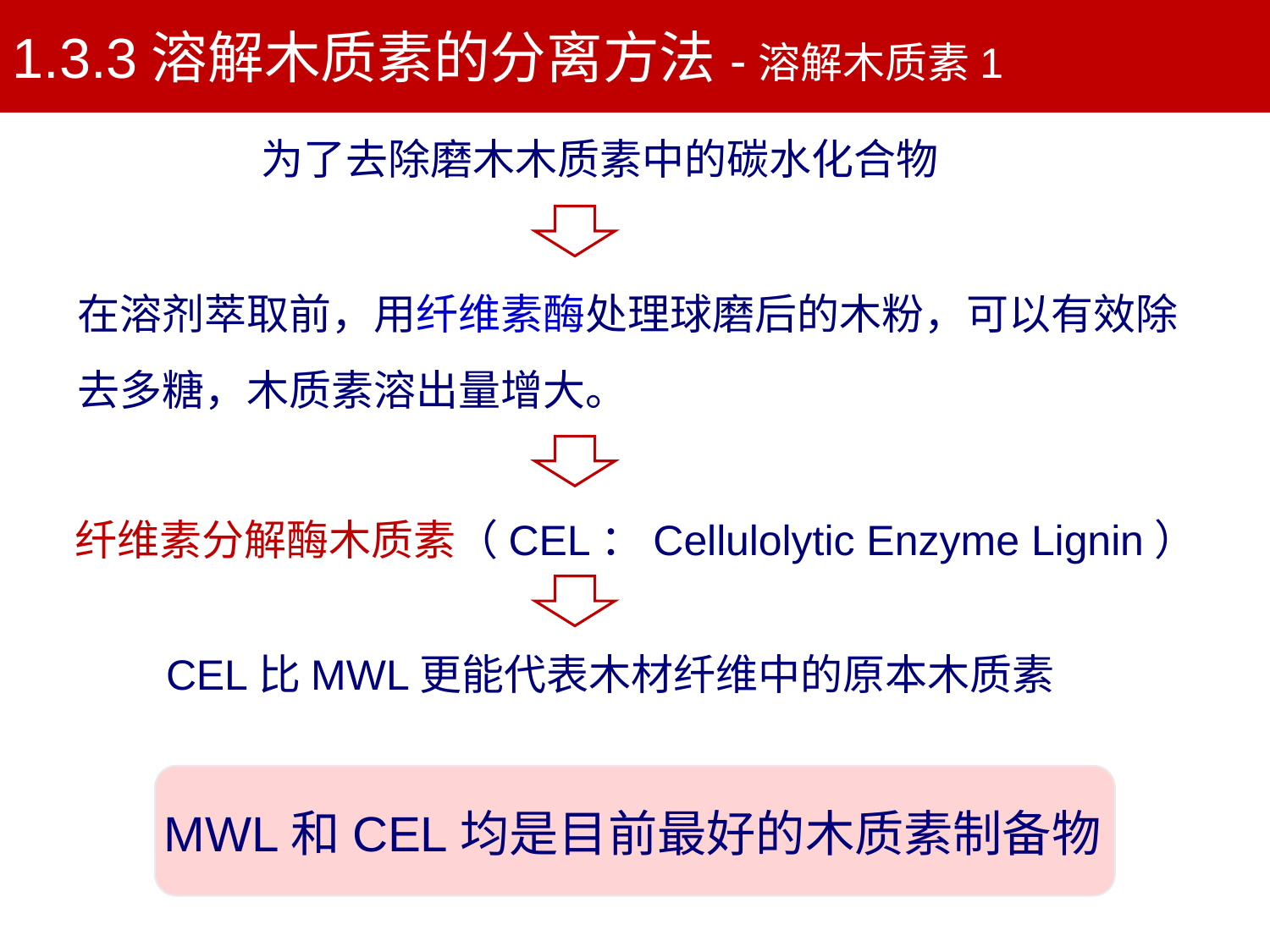

1.3.3溶解木质素的分离方法-溶解木质素1
为了去除磨木木质素中的碳水化合物

在溶剂萃取前，用纤维素酶处理球磨后的木粉，可以有效除去多糖，木质素溶出量增大。

纤维素分解酶木质素（CEL：Cellulolytic Enzyme Lignin）

CEL比MWL更能代表木材纤维中的原本木质素

MWL和CEL均是目前最好的木质素制备物